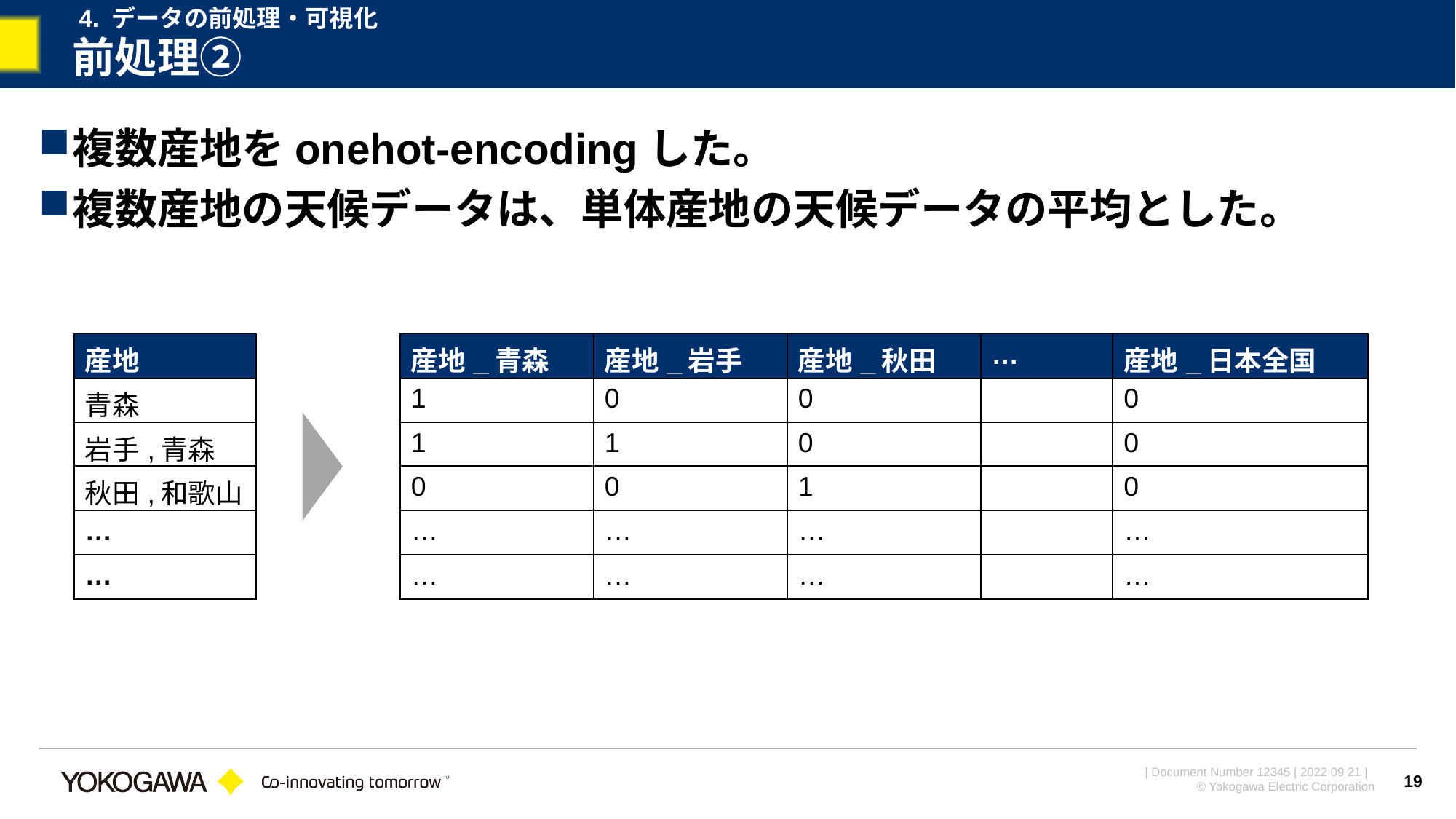

4. データの前処理・可視化
# 前処理②
複数産地をonehot-encodingした。
複数産地の天候データは、単体産地の天候データの平均とした。
| 産地 |
| --- |
| 青森 |
| 岩手,青森 |
| 秋田,和歌山 |
| … |
| … |
| 産地\_青森 | 産地\_岩手 | 産地\_秋田 | … | 産地\_日本全国 |
| --- | --- | --- | --- | --- |
| 1 | 0 | 0 |  | 0 |
| 1 | 1 | 0 |  | 0 |
| 0 | 0 | 1 |  | 0 |
| … | … | … |  | … |
| … | … | … |  | … |

19